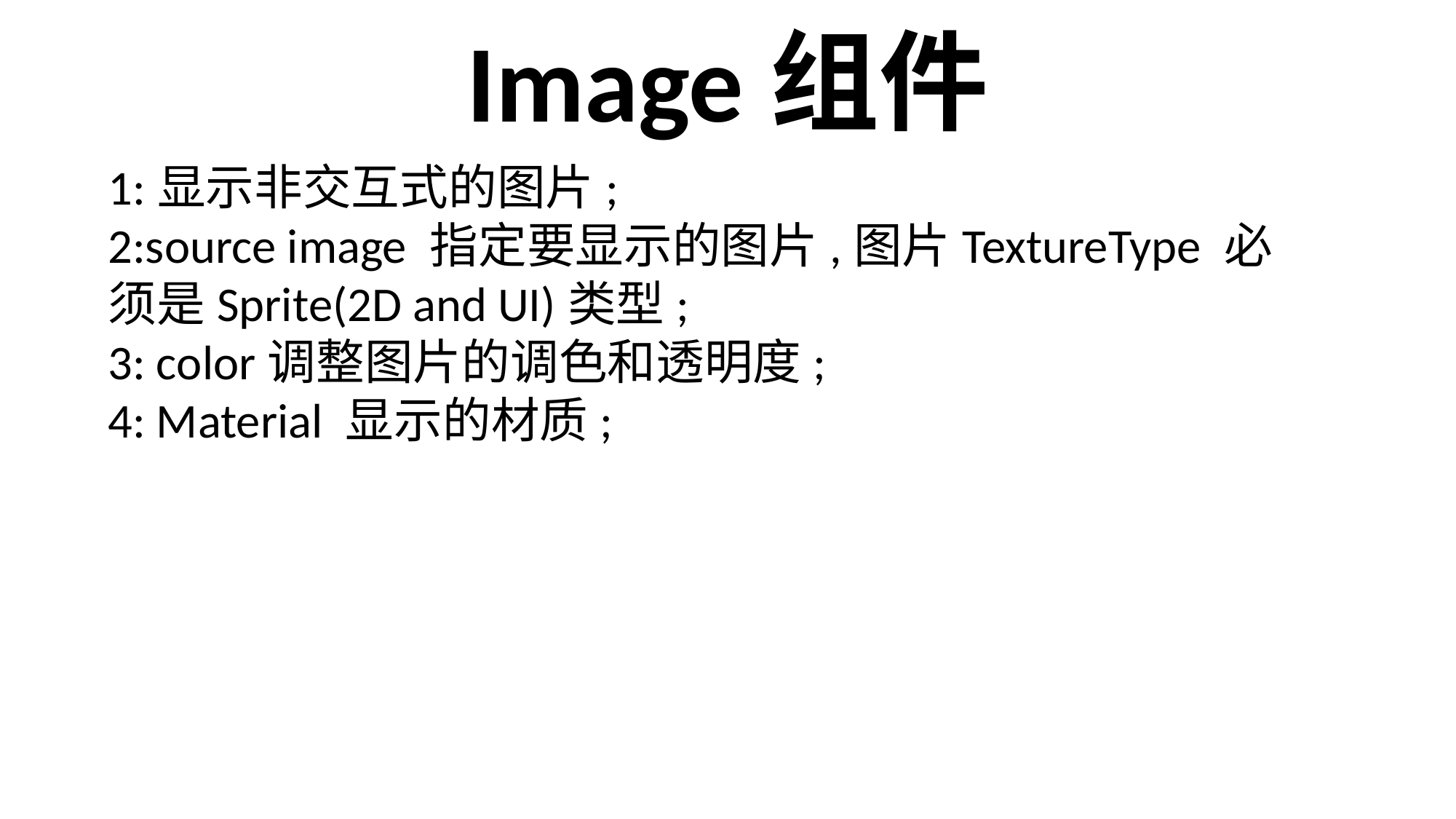

Image组件
1:显示非交互式的图片;
2:source image 指定要显示的图片,图片TextureType 必须是Sprite(2D and UI)类型;
3: color调整图片的调色和透明度;
4: Material 显示的材质;
5